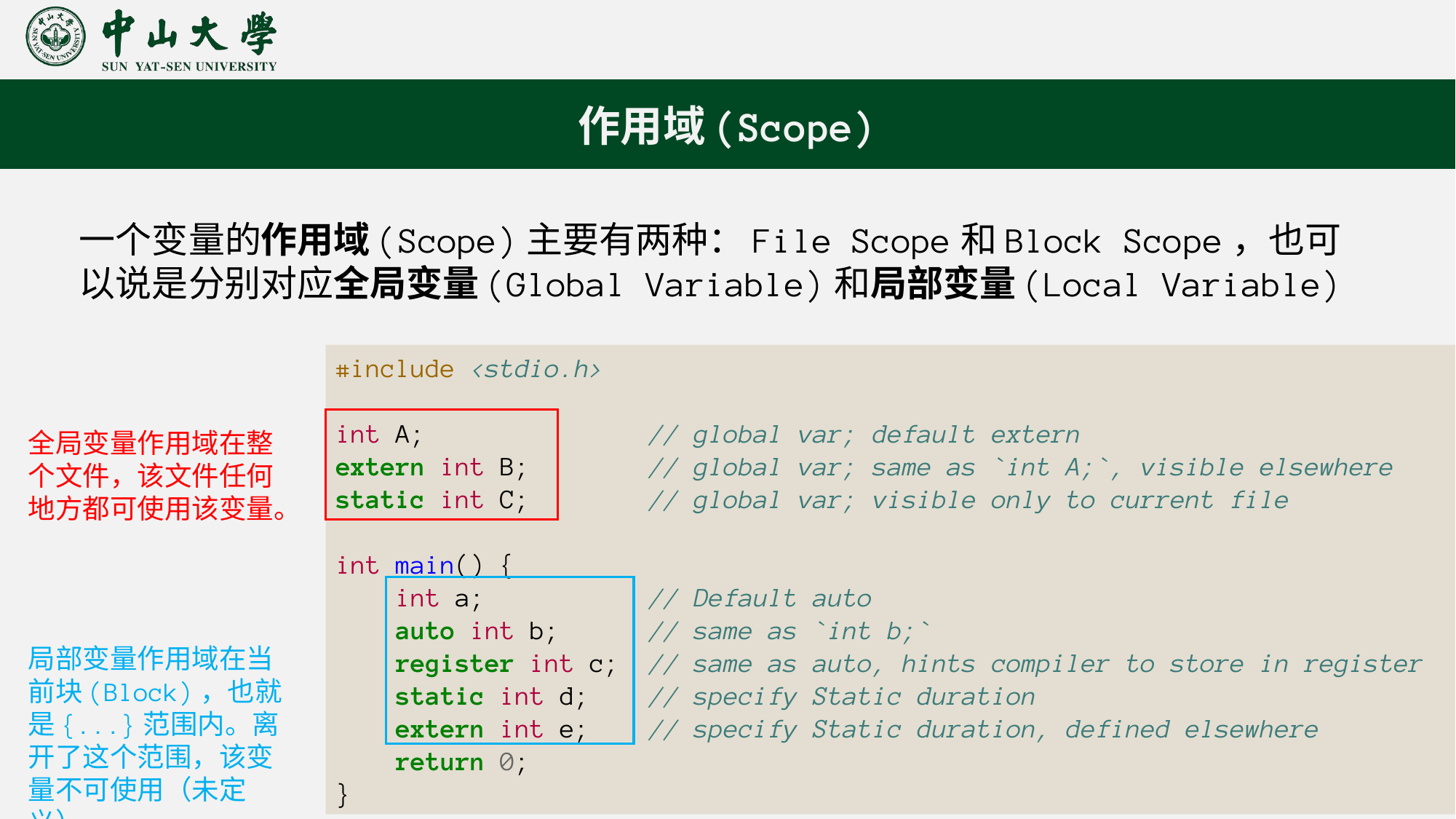

作用域(Scope)
一个变量的作用域(Scope)主要有两种：File Scope和Block Scope，也可以说是分别对应全局变量(Global Variable)和局部变量(Local Variable)
#include <stdio.h>

int A;               // global var; default extern
extern int B;        // global var; same as `int A;`, visible elsewhere
static int C;        // global var; visible only to current file

int main() {
    int a;           // Default auto
    auto int b;      // same as `int b;`
    register int c;  // same as auto, hints compiler to store in register
    static int d;    // specify Static duration
    extern int e;    // specify Static duration, defined elsewhere
    return 0;
}

全局变量作用域在整个文件，该文件任何地方都可使用该变量。

局部变量作用域在当前块(Block)，也就是{...}范围内。离开了这个范围，该变量不可使用（未定义）。